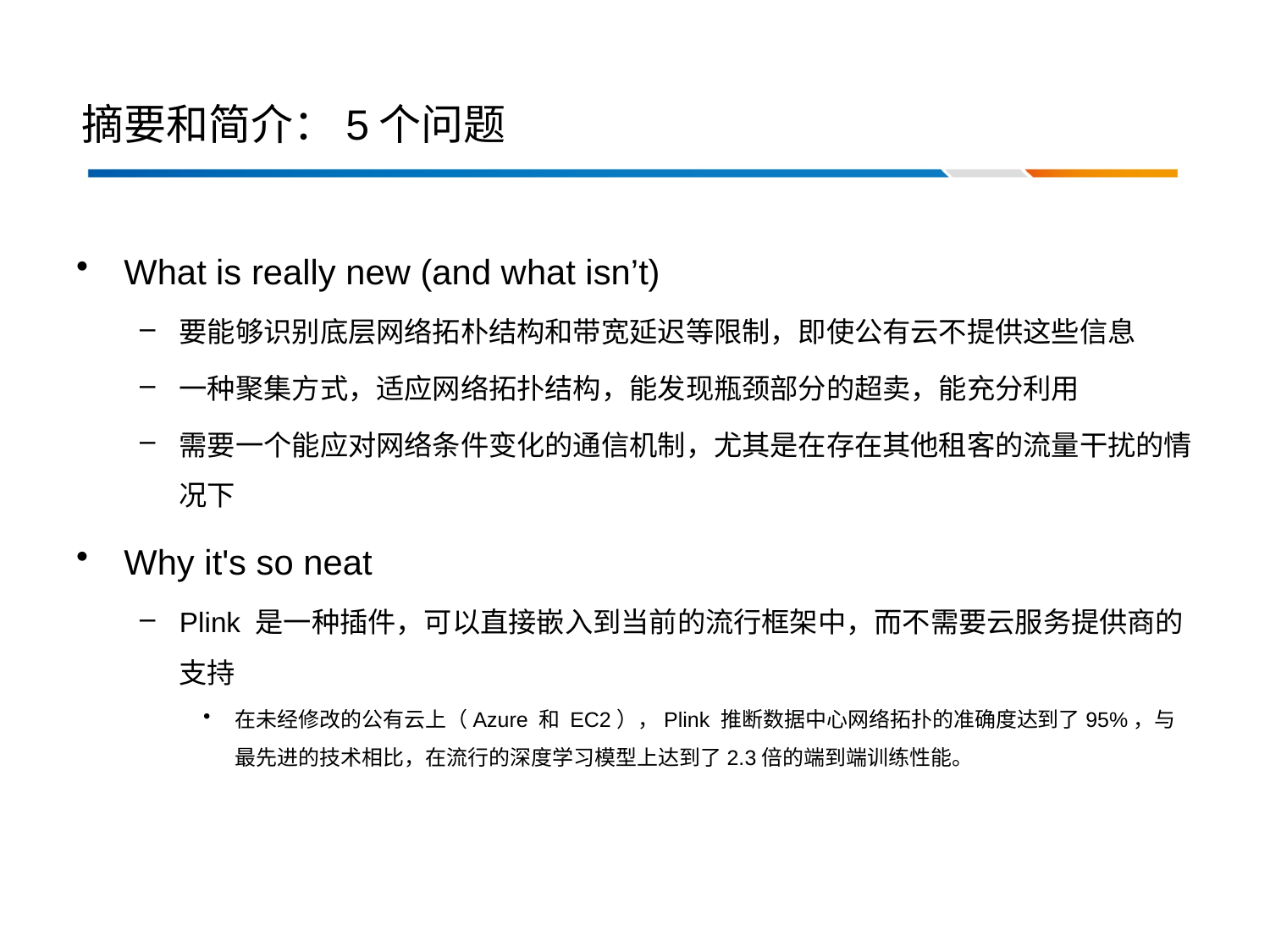

# 摘要和简介：5个问题
What is really new (and what isn’t)
要能够识别底层网络拓朴结构和带宽延迟等限制，即使公有云不提供这些信息
一种聚集方式，适应网络拓扑结构，能发现瓶颈部分的超卖，能充分利用
需要一个能应对网络条件变化的通信机制，尤其是在存在其他租客的流量干扰的情况下
Why it's so neat
Plink 是一种插件，可以直接嵌入到当前的流行框架中，而不需要云服务提供商的支持
在未经修改的公有云上（Azure 和 EC2），Plink 推断数据中心网络拓扑的准确度达到了95%，与最先进的技术相比，在流行的深度学习模型上达到了2.3倍的端到端训练性能。